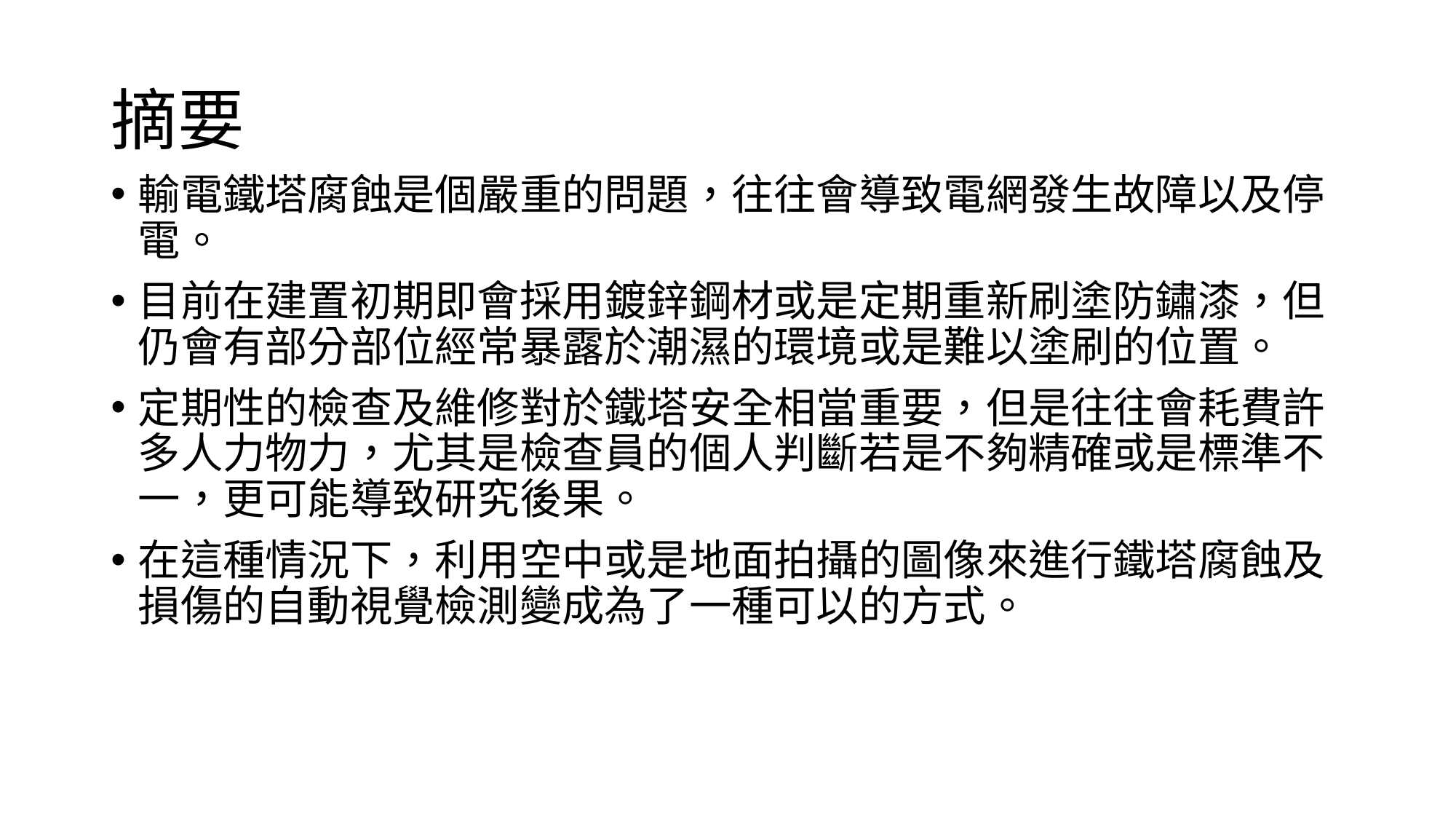

# 摘要
輸電鐵塔腐蝕是個嚴重的問題，往往會導致電網發生故障以及停電。
目前在建置初期即會採用鍍鋅鋼材或是定期重新刷塗防鏽漆，但仍會有部分部位經常暴露於潮濕的環境或是難以塗刷的位置。
定期性的檢查及維修對於鐵塔安全相當重要，但是往往會耗費許多人力物力，尤其是檢查員的個人判斷若是不夠精確或是標準不一，更可能導致研究後果。
在這種情況下，利用空中或是地面拍攝的圖像來進行鐵塔腐蝕及損傷的自動視覺檢測變成為了一種可以的方式。